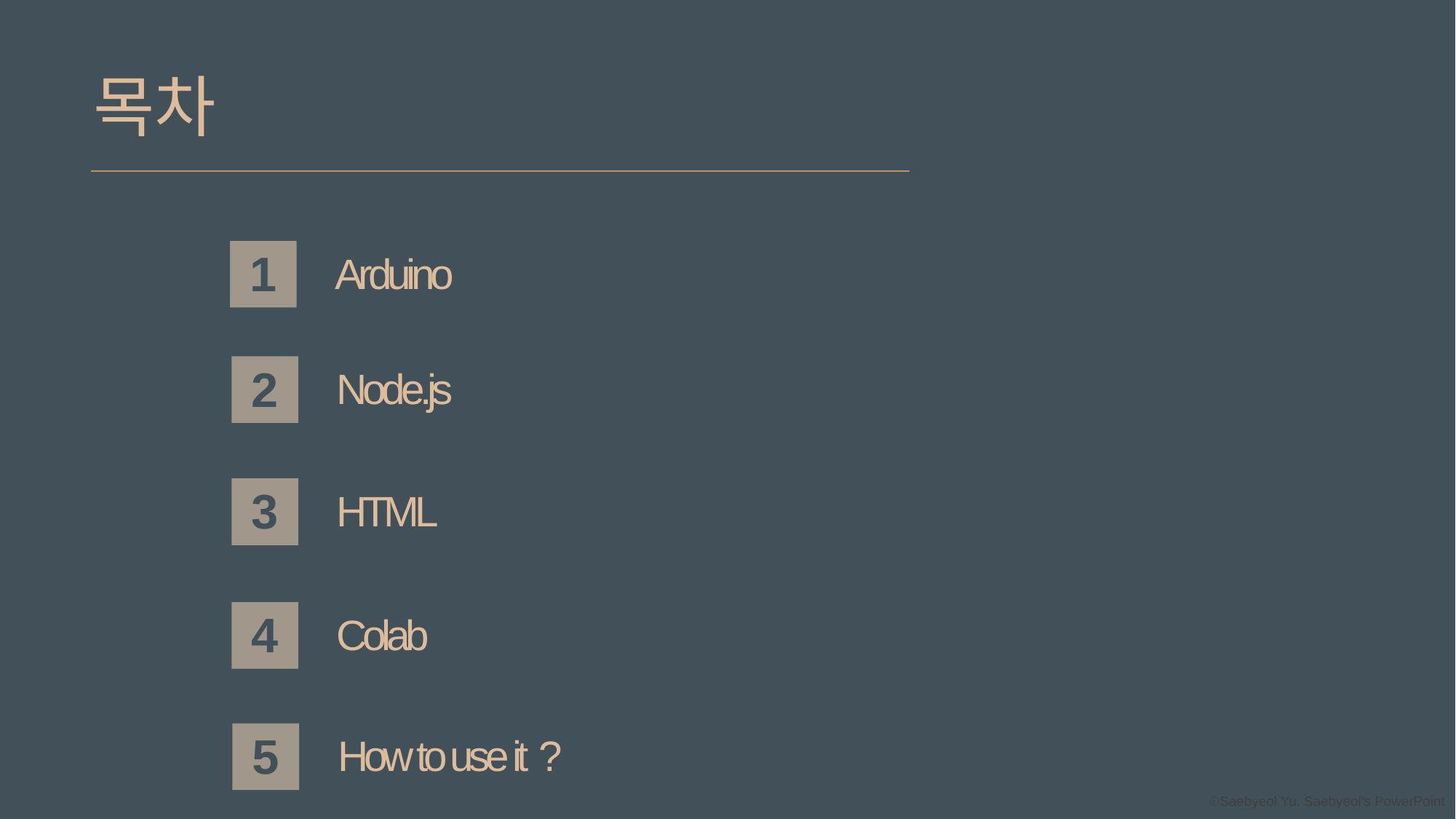

목차
1

Arduino
2

Node.js
3

HTML
4

Colab
5

How to use it  ?